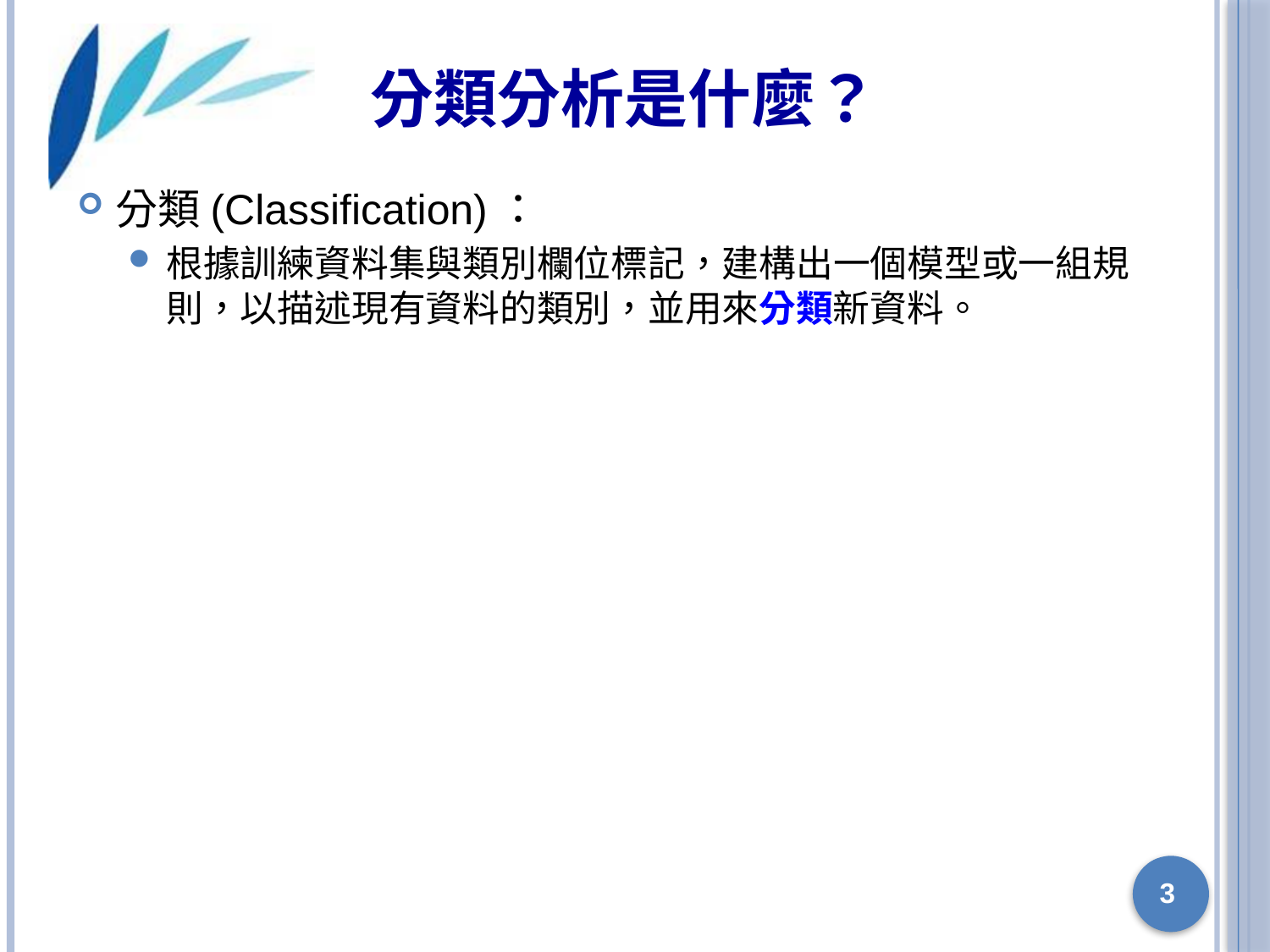

# 分類分析是什麼？
分類(Classification)：
根據訓練資料集與類別欄位標記，建構出一個模型或一組規則，以描述現有資料的類別，並用來分類新資料。
3